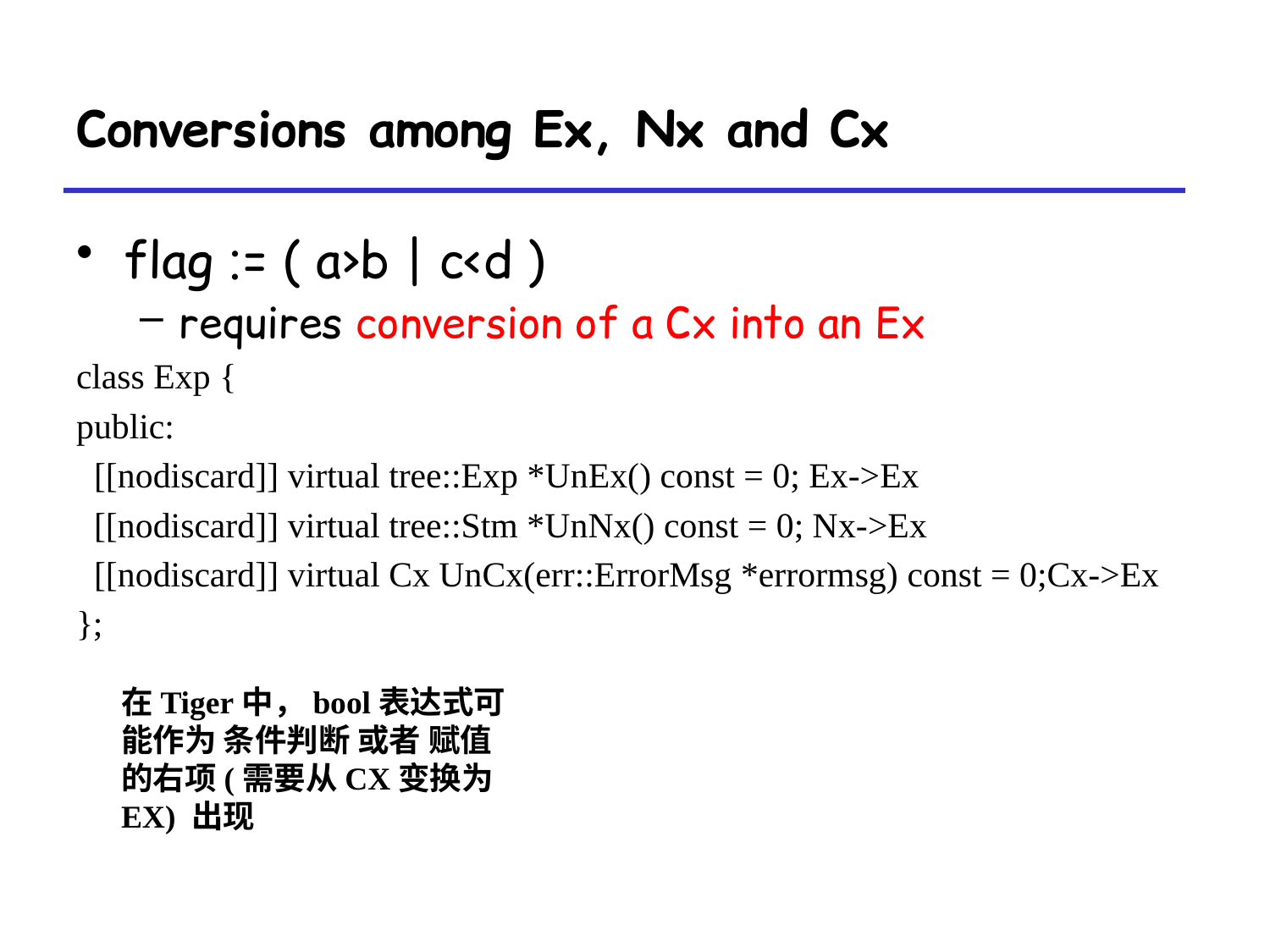

# Conversions among Ex, Nx and Cx
flag := ( a>b | c<d )
requires conversion of a Cx into an Ex
class Exp {
public:
  [[nodiscard]] virtual tree::Exp *UnEx() const = 0; Ex->Ex
  [[nodiscard]] virtual tree::Stm *UnNx() const = 0; Nx->Ex
  [[nodiscard]] virtual Cx UnCx(err::ErrorMsg *errormsg) const = 0;Cx->Ex
};
在Tiger中，bool表达式可能作为 条件判断 或者 赋值的右项(需要从CX变换为EX) 出现

15